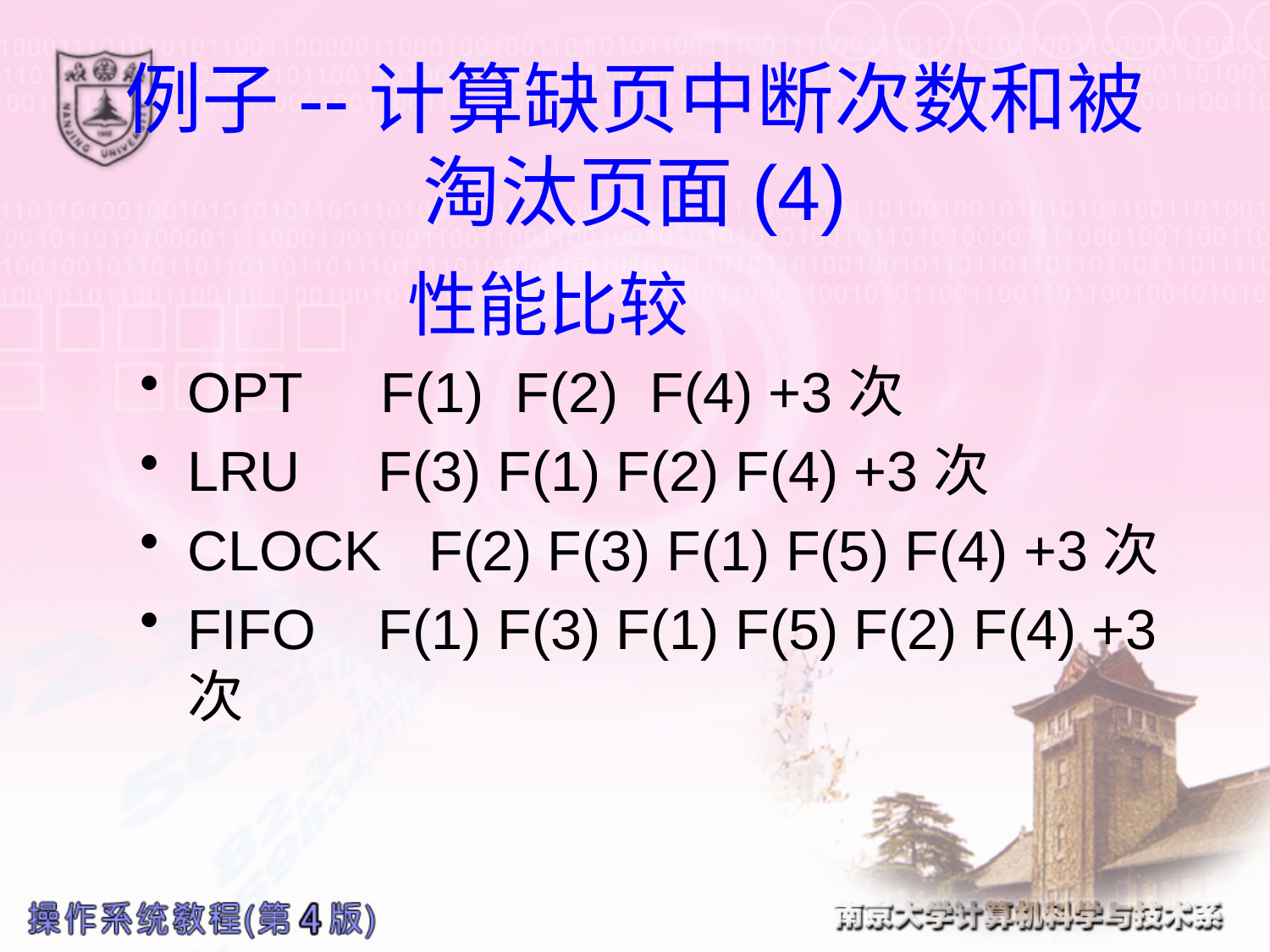

# 例子--计算缺页中断次数和被淘汰页面(4)
                    性能比较
OPT     F(1)  F(2)  F(4) +3次
LRU     F(3) F(1) F(2) F(4) +3次
CLOCK   F(2) F(3) F(1) F(5) F(4) +3次
FIFO    F(1) F(3) F(1) F(5) F(2) F(4) +3次